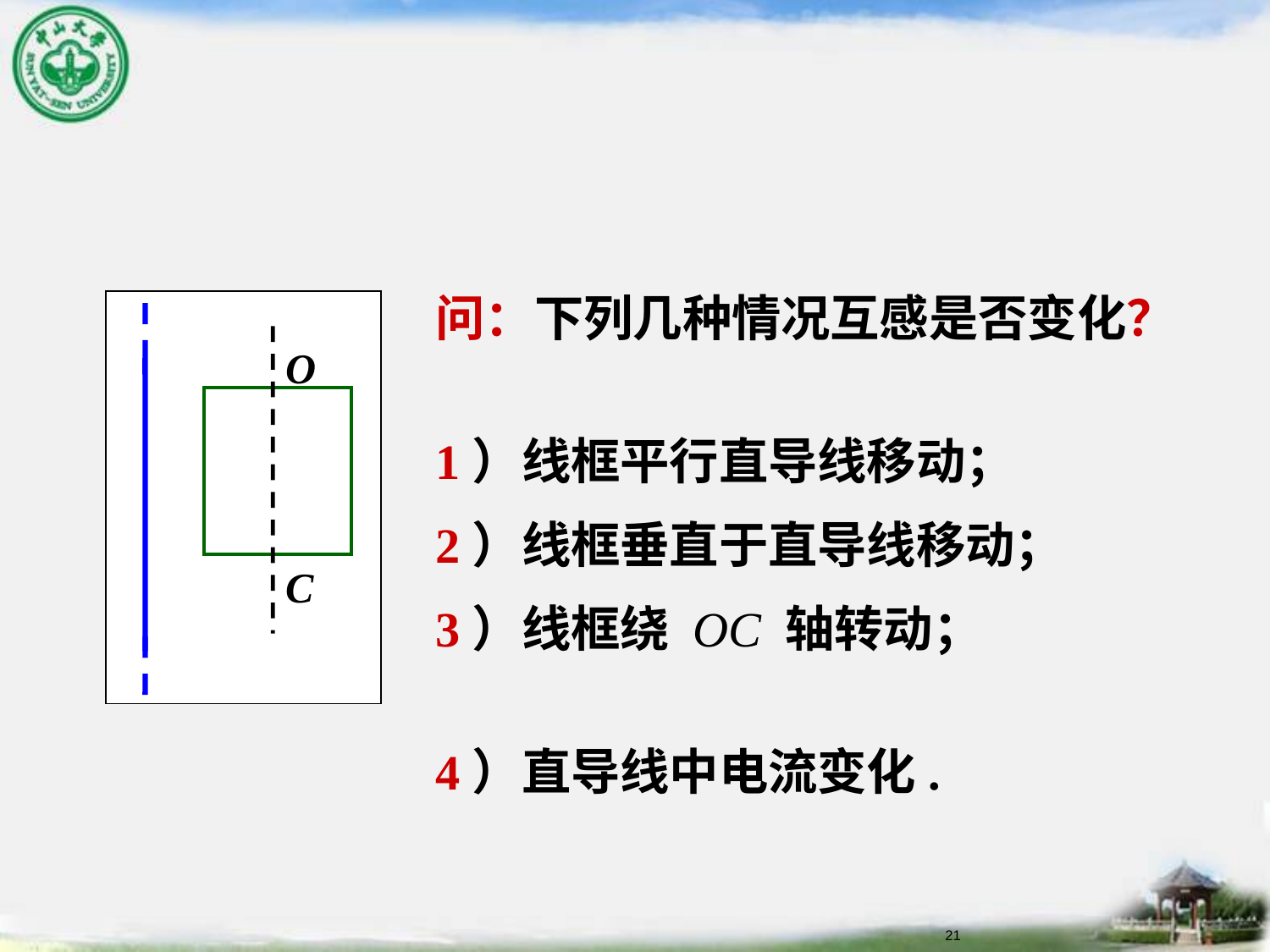

问：下列几种情况互感是否变化？
1）线框平行直导线移动；
2）线框垂直于直导线移动；
3）线框绕 OC 轴转动；
4）直导线中电流变化.

O

C

21